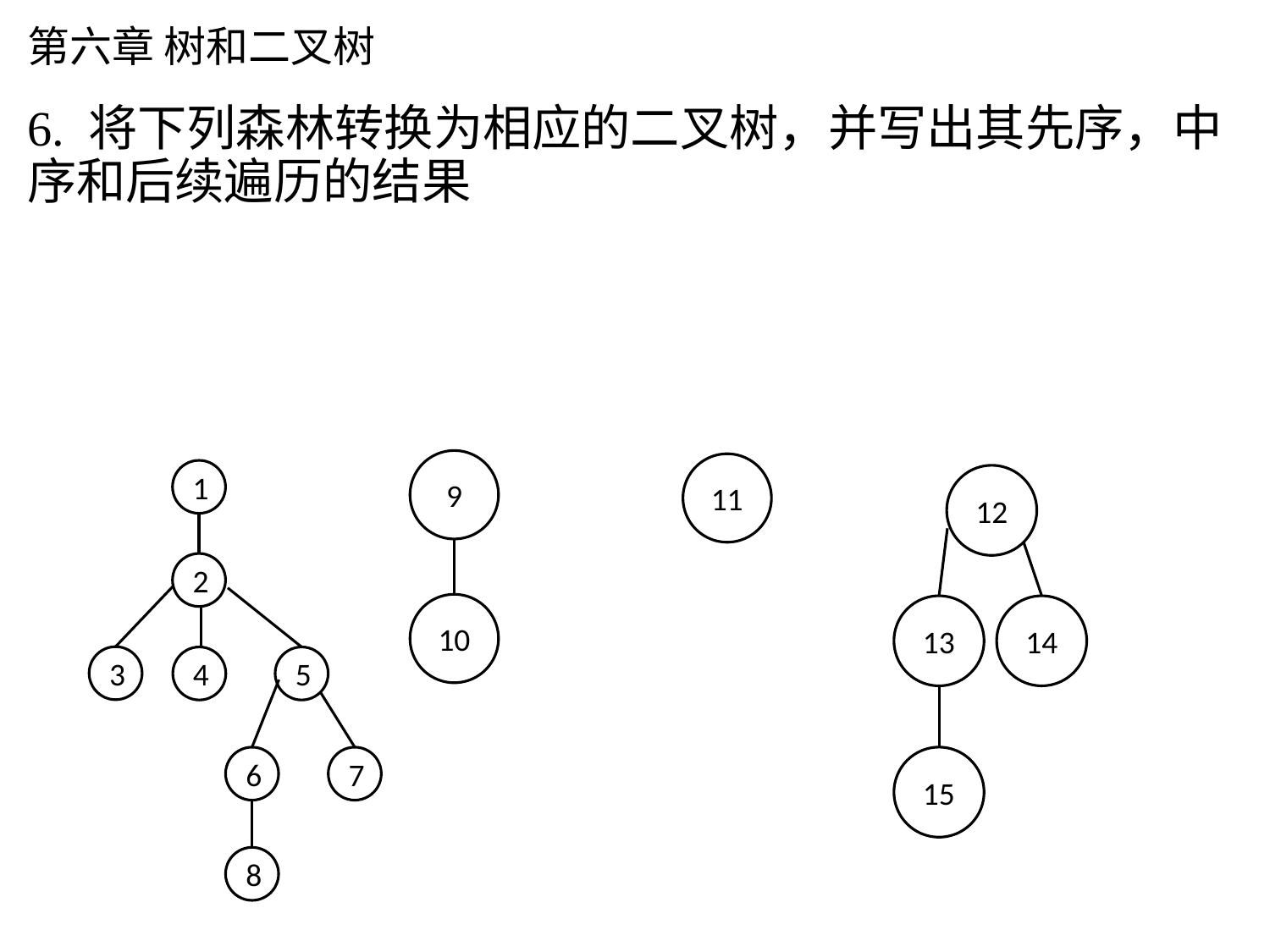

# 第六章 树和二叉树
6. 将下列森林转换为相应的二叉树，并写出其先序，中序和后续遍历的结果
9
11
1
12
2
10
13
14
3
5
4
6
7
15
8